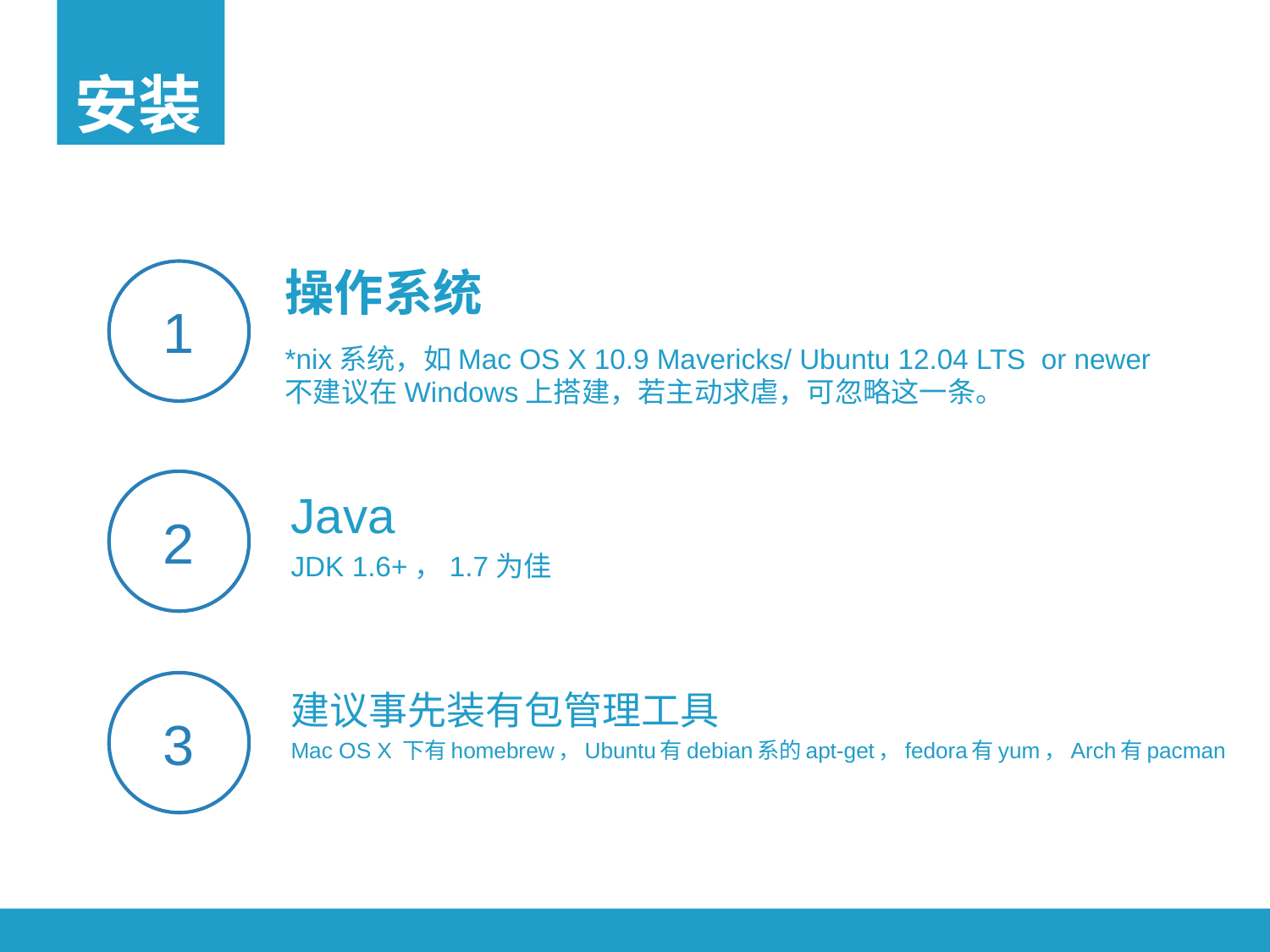

安装
操作系统
1
*nix系统，如Mac OS X 10.9 Mavericks/ Ubuntu 12.04 LTS  or newer
不建议在Windows上搭建，若主动求虐，可忽略这一条。
2
Java
JDK 1.6+，1.7为佳
3
建议事先装有包管理工具
Mac OS X 下有homebrew，Ubuntu有debian系的apt-get，fedora有yum，Arch有pacman